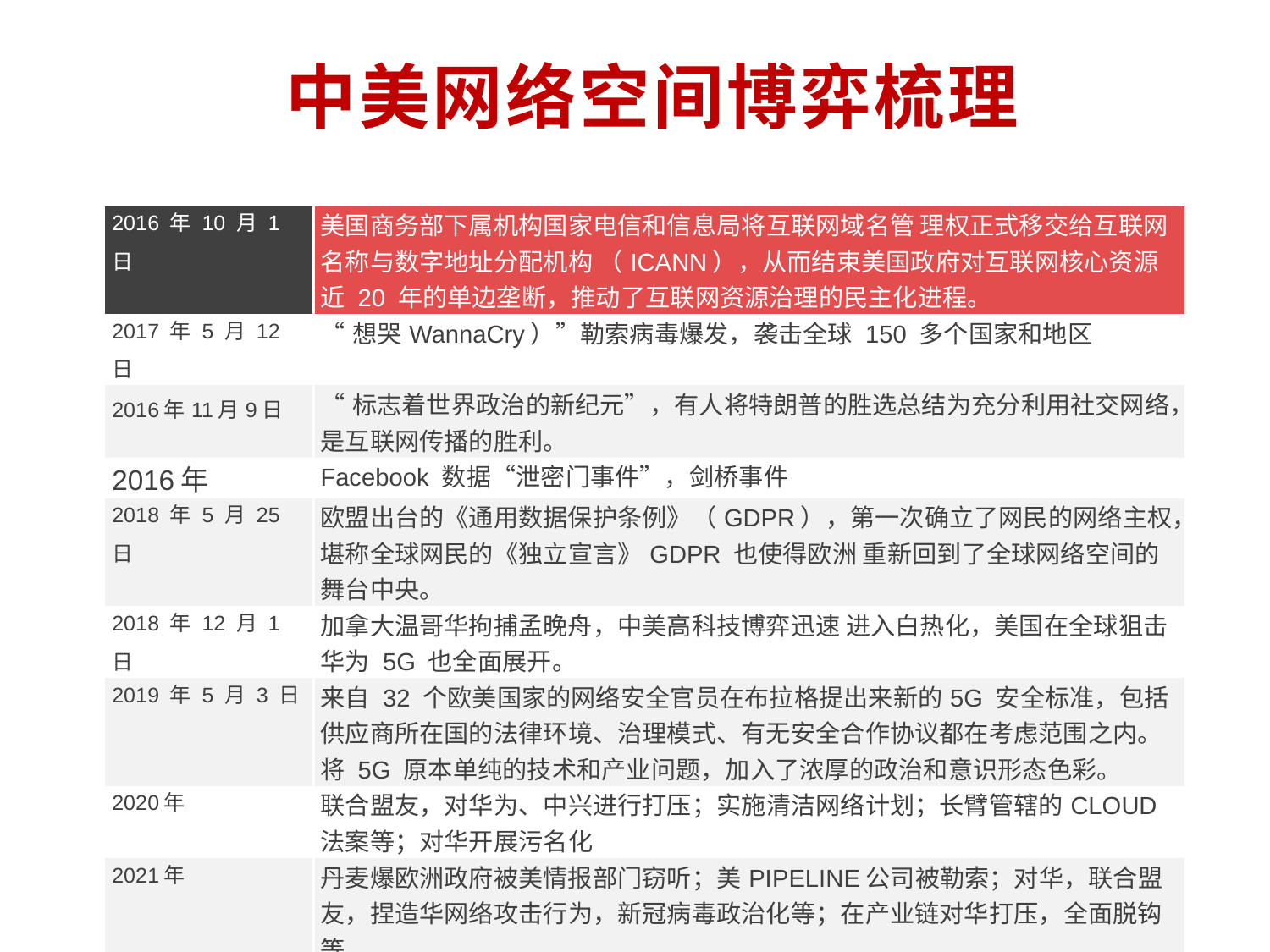

中美网络空间博弈梳理

| 2016 年 10 月 1 日 | 美国商务部下属机构国家电信和信息局将互联网域名管 理权正式移交给互联网名称与数字地址分配机构 （ICANN），从而结束美国政府对互联网核心资源近 20 年的单边垄断，推动了互联网资源治理的民主化进程。 |
| --- | --- |
| 2017 年 5 月 12 日 | “想哭WannaCry）”勒索病毒爆发，袭击全球 150 多个国家和地区 |
| 2016年11月9日 | “标志着世界政治的新纪元”，有人将特朗普的胜选总结为充分利用社交网络，是互联网传播的胜利。 |
| 2016年 | Facebook 数据“泄密门事件”，剑桥事件 |
| 2018 年 5 月 25 日 | 欧盟出台的《通用数据保护条例》（GDPR），第一次确立了网民的网络主权，堪称全球网民的《独立宣言》GDPR 也使得欧洲 重新回到了全球网络空间的舞台中央。 |
| 2018 年 12 月 1 日 | 加拿大温哥华拘捕孟晚舟，中美高科技博弈迅速 进入白热化，美国在全球狙击华为 5G 也全面展开。 |
| 2019 年 5 月 3 日 | 来自 32 个欧美国家的网络安全官员在布拉格提出来新的5G 安全标准，包括供应商所在国的法律环境、治理模式、有无安全合作协议都在考虑范围之内。将 5G 原本单纯的技术和产业问题，加入了浓厚的政治和意识形态色彩。 |
| 2020年 | 联合盟友，对华为、中兴进行打压；实施清洁网络计划；长臂管辖的CLOUD法案等；对华开展污名化 |
| 2021年 | 丹麦爆欧洲政府被美情报部门窃听；美PIPELINE公司被勒索；对华，联合盟友，捏造华网络攻击行为，新冠病毒政治化等；在产业链对华打压，全面脱钩等 |